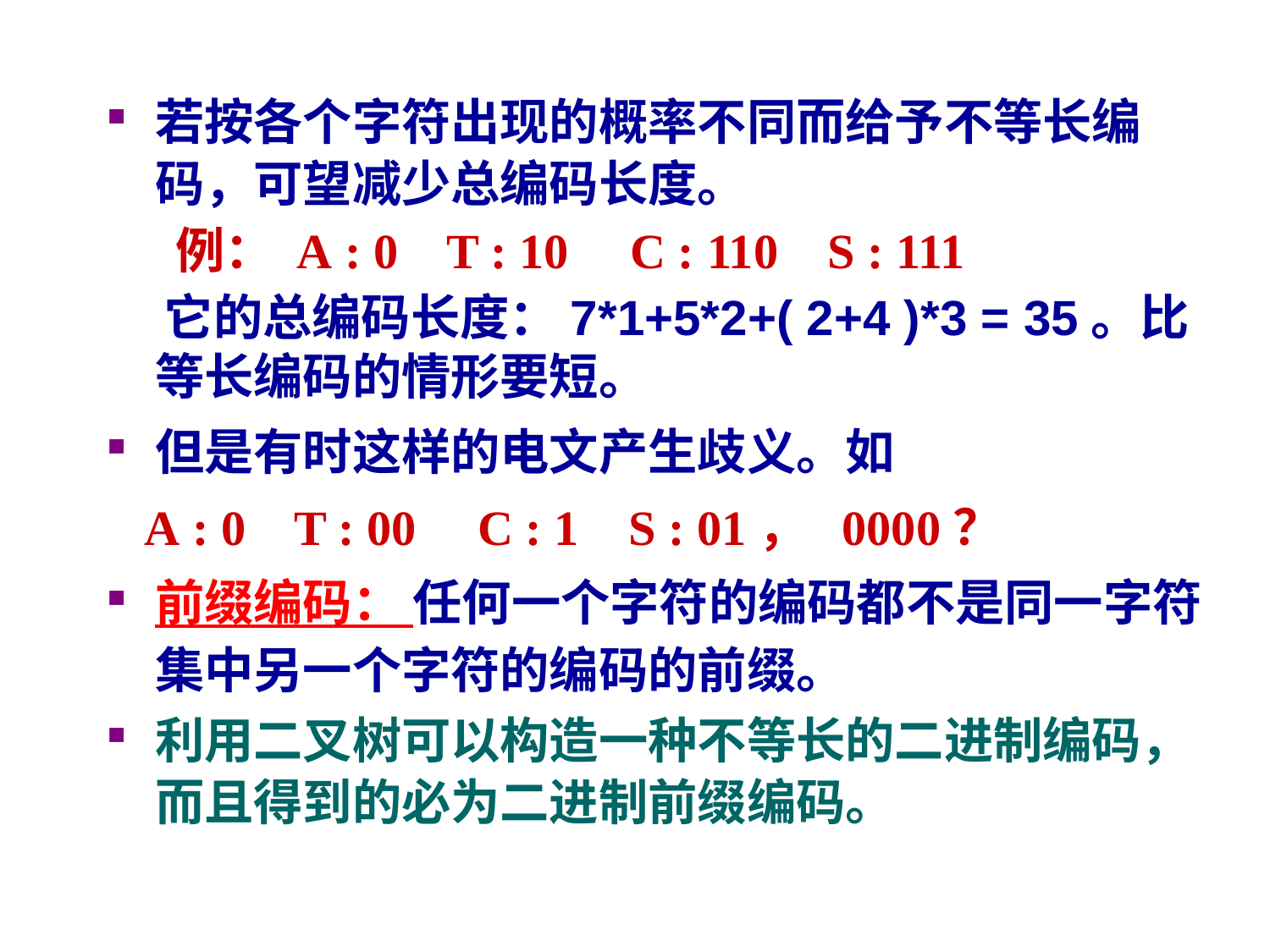

若按各个字符出现的概率不同而给予不等长编码，可望减少总编码长度。
     例： A : 0    T : 10     C : 110    S : 111
    它的总编码长度：7*1+5*2+( 2+4 )*3 = 35。比等长编码的情形要短。
但是有时这样的电文产生歧义。如
   A : 0    T : 00     C : 1    S : 01，  0000？
前缀编码： 任何一个字符的编码都不是同一字符集中另一个字符的编码的前缀。
利用二叉树可以构造一种不等长的二进制编码，而且得到的必为二进制前缀编码。